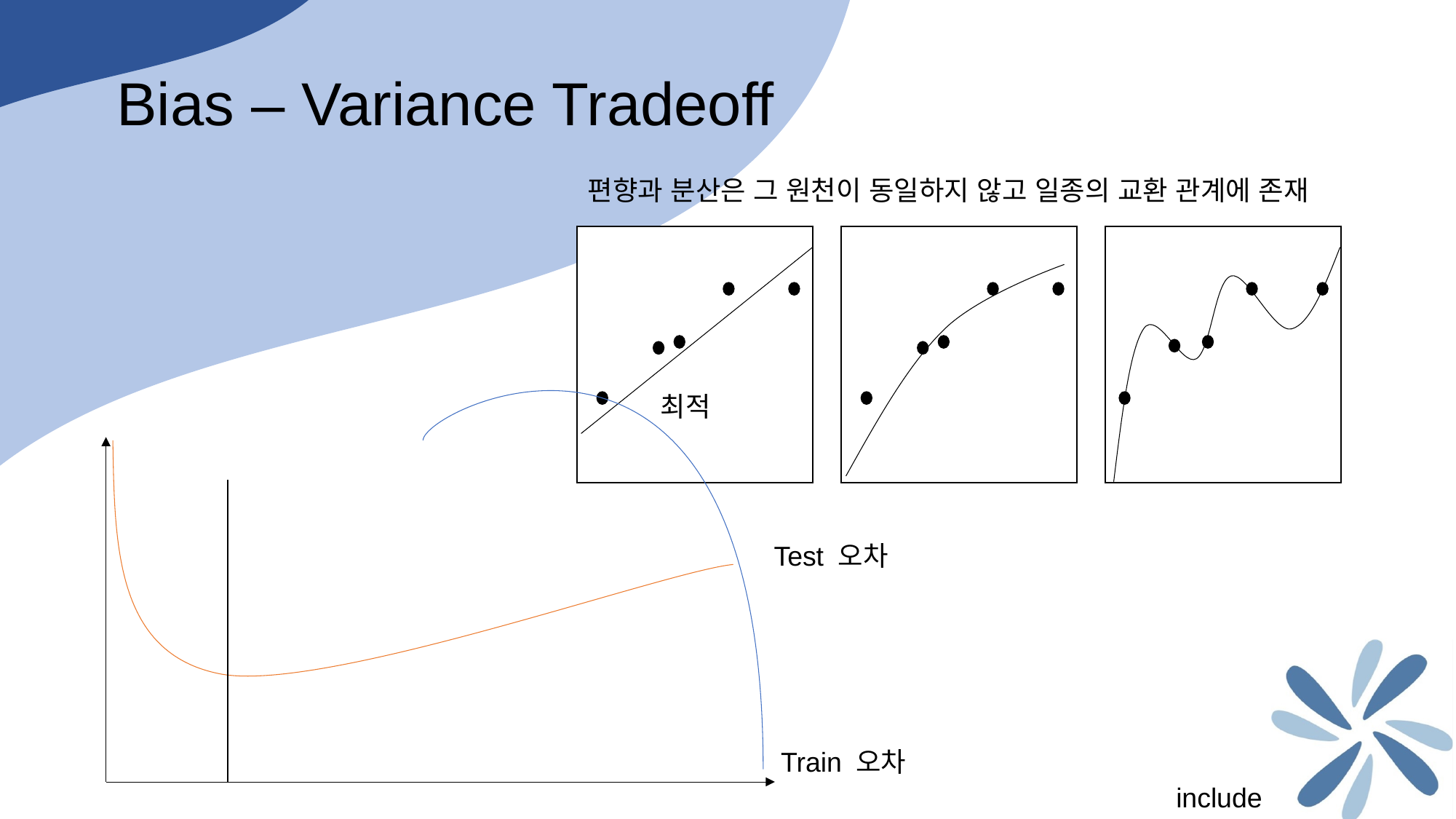

Bias – Variance Tradeoff
편향과 분산은 그 원천이 동일하지 않고 일종의 교환 관계에 존재

최적

Test 오차
Train 오차